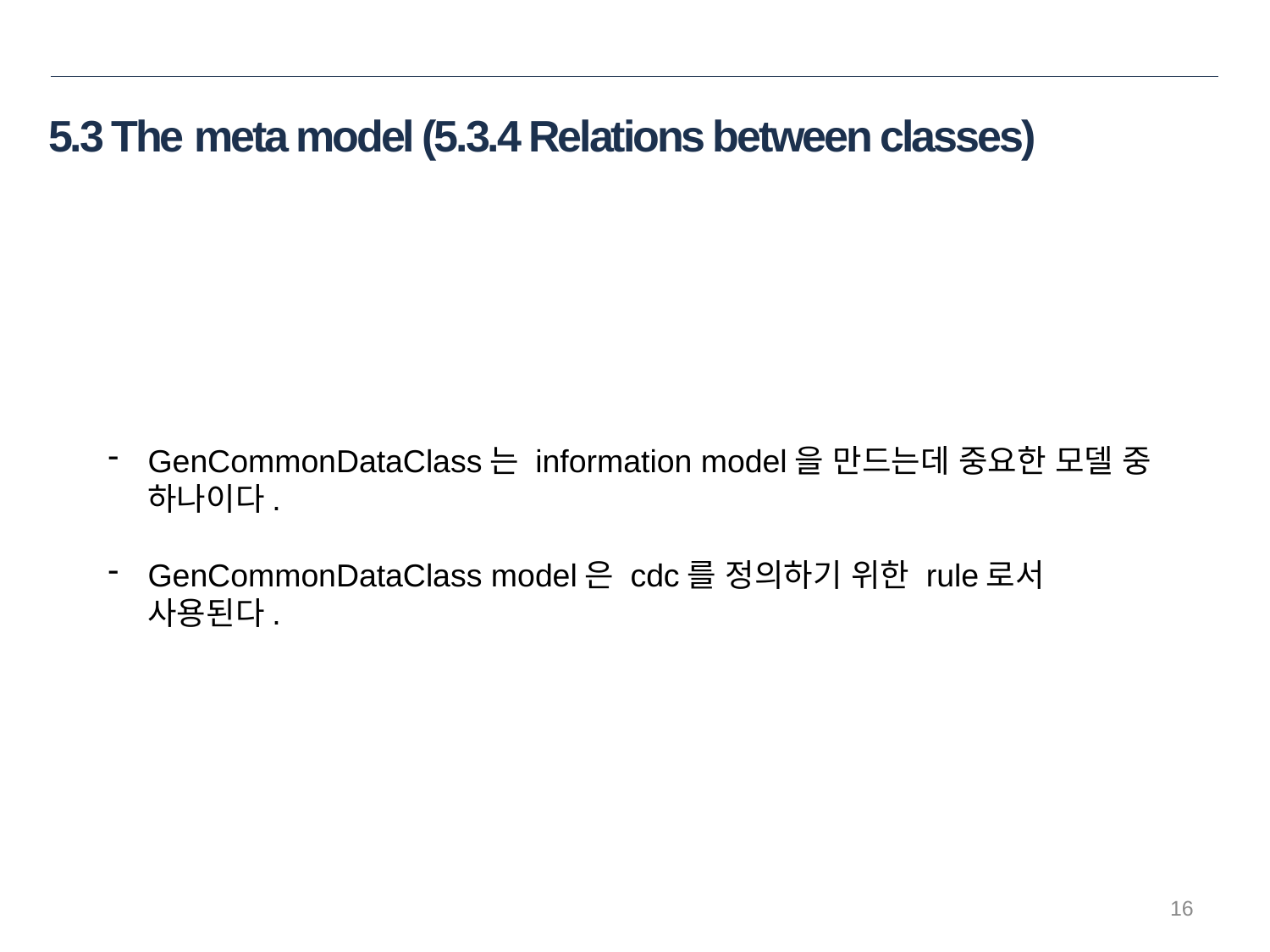

5.3 The meta model (5.3.4 Relations between classes)
GenCommonDataClass는 information model을 만드는데 중요한 모델 중 하나이다.

GenCommonDataClass model은 cdc를 정의하기 위한 rule로서 사용된다.
16